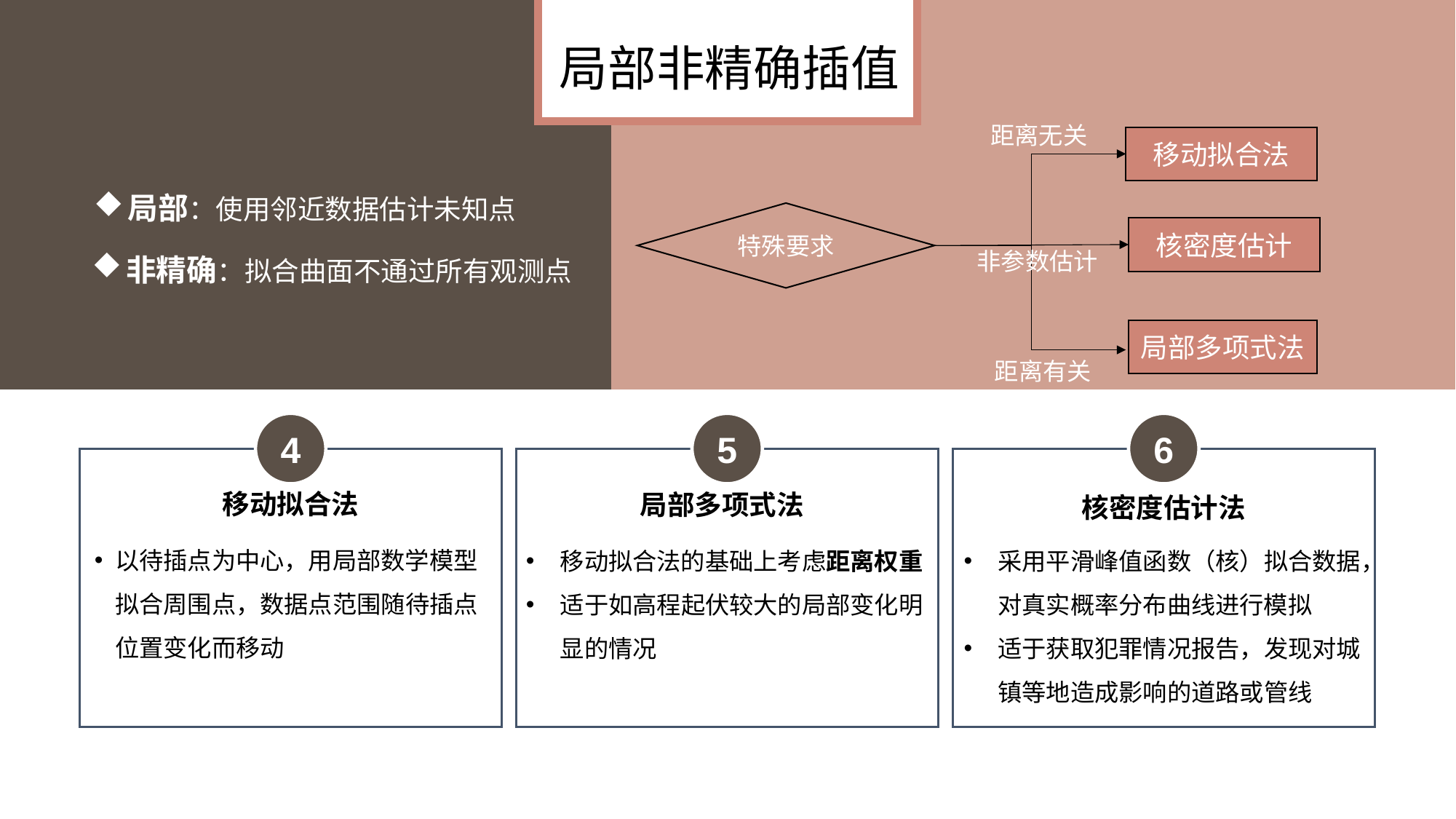

局部非精确插值
距离无关
移动拟合法
局部：使用邻近数据估计未知点
特殊要求
核密度估计
非精确：拟合曲面不通过所有观测点
非参数估计
局部多项式法
距离有关
4
5
6

移动拟合法
局部多项式法
核密度估计法
以待插点为中心，用局部数学模型拟合周围点，数据点范围随待插点位置变化而移动
移动拟合法的基础上考虑距离权重
适于如高程起伏较大的局部变化明显的情况
采用平滑峰值函数（核）拟合数据，对真实概率分布曲线进行模拟
适于获取犯罪情况报告，发现对城镇等地造成影响的道路或管线